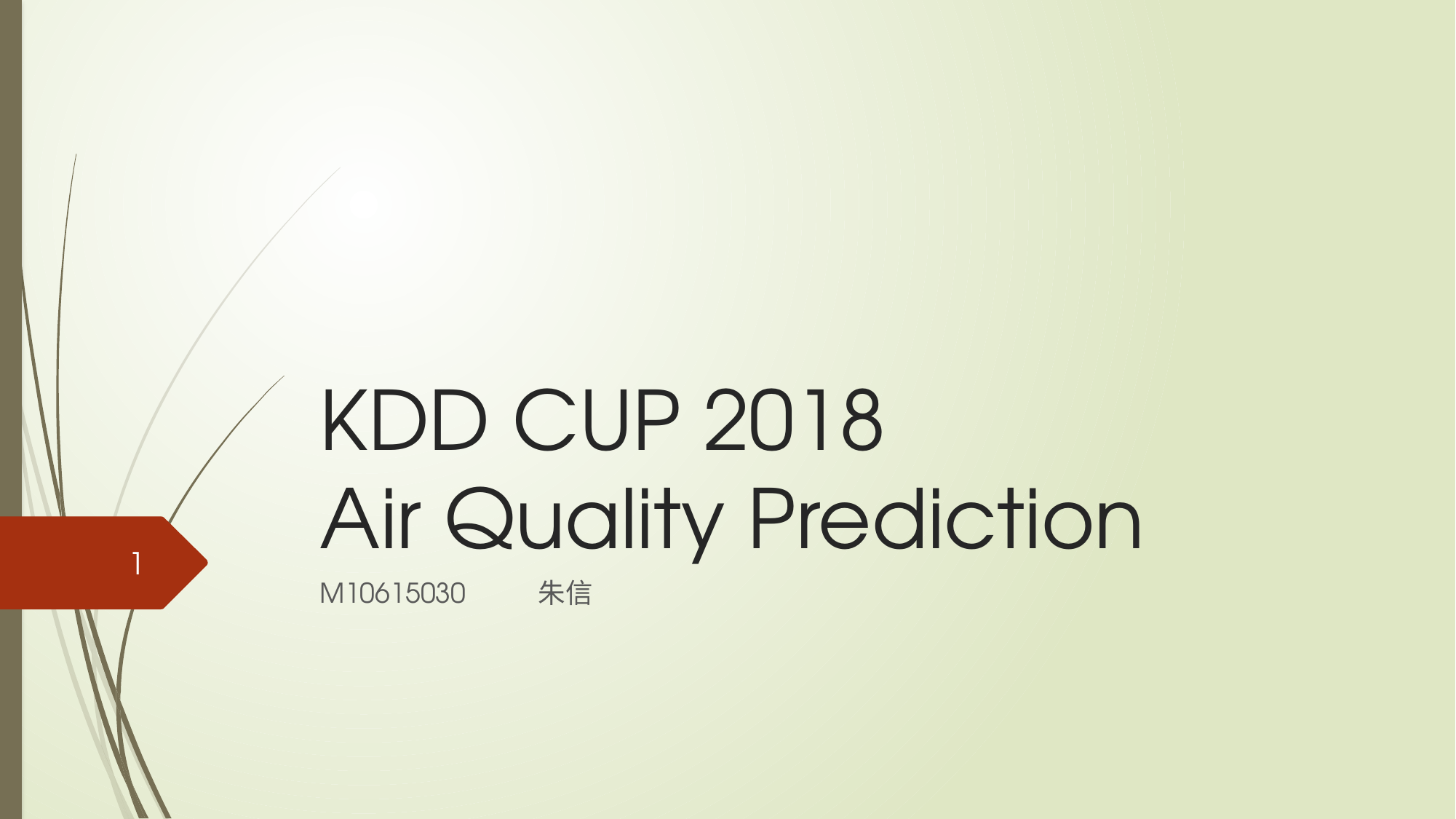

# KDD CUP 2018 Air Quality Prediction
1
M10615030	朱信